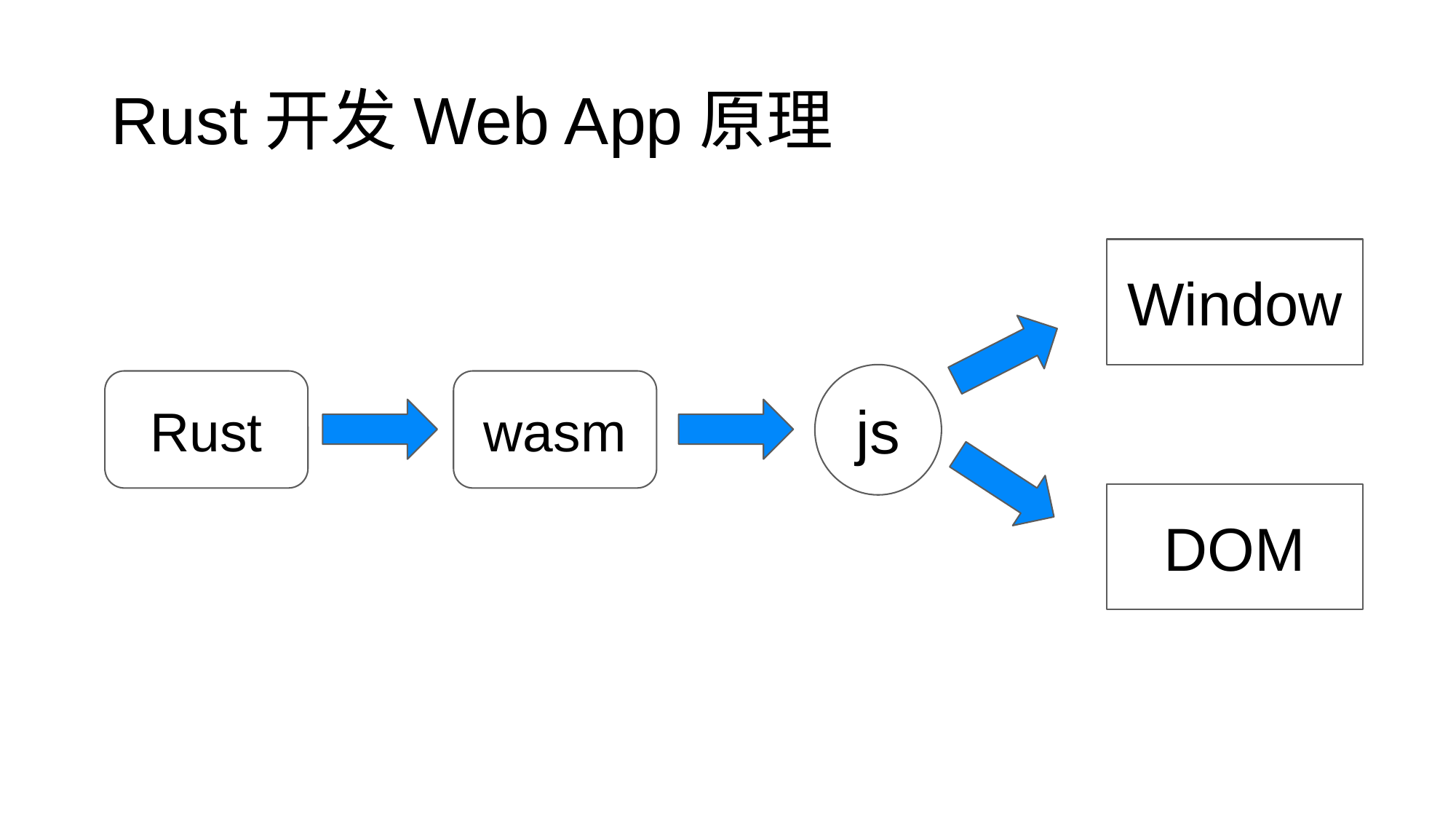

# Rust开发Web App原理
Window

js
Rust
wasm

DOM